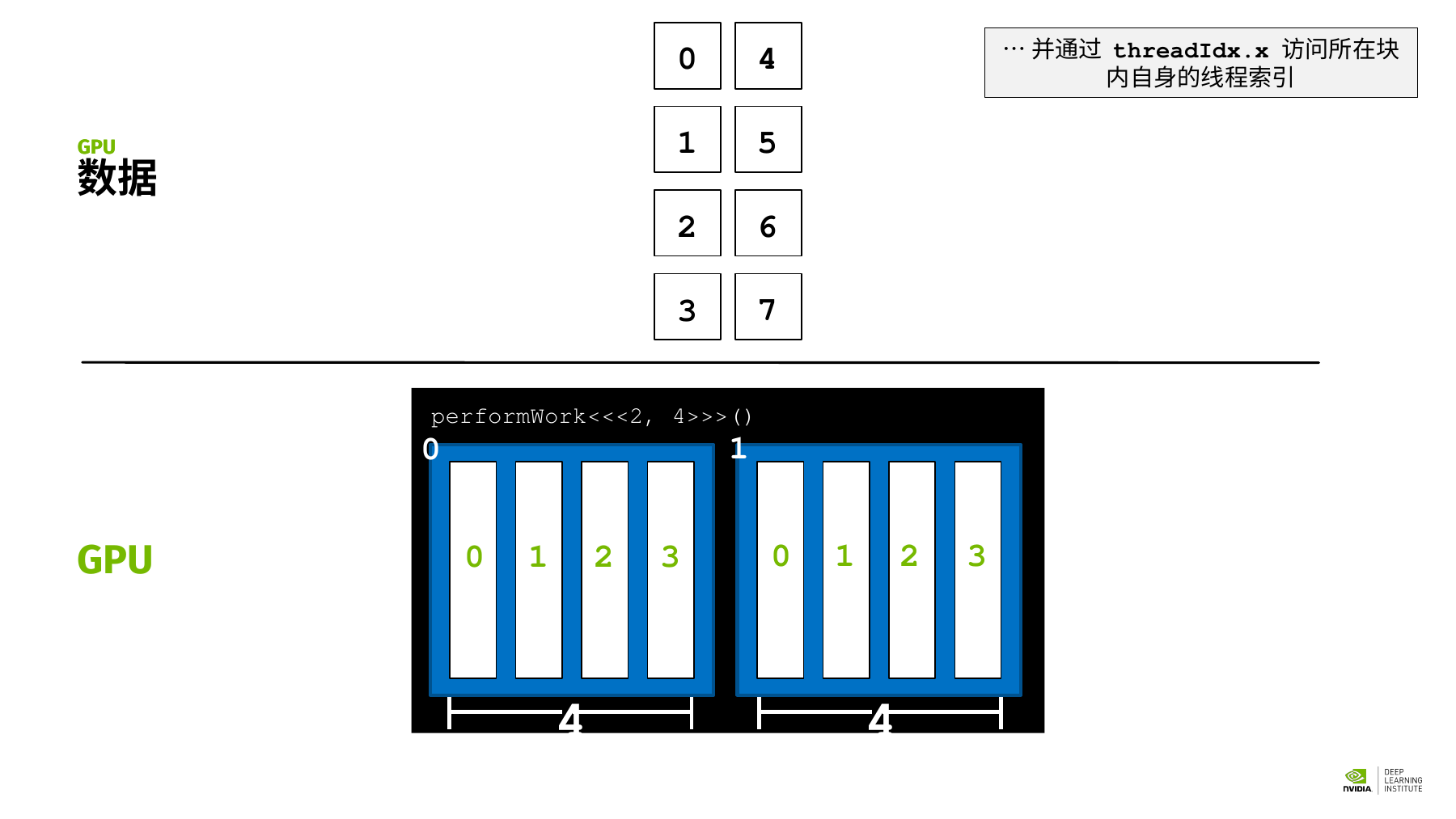

…并通过 threadIdx.x 访问所在块内自身的线程索引
4
5
6
7
0
1
2
3
GPU
GPU
数据

performWork<<<2, 4>>>()

1
0
0
1
2
3
0
1
2
3
GPU
4
4